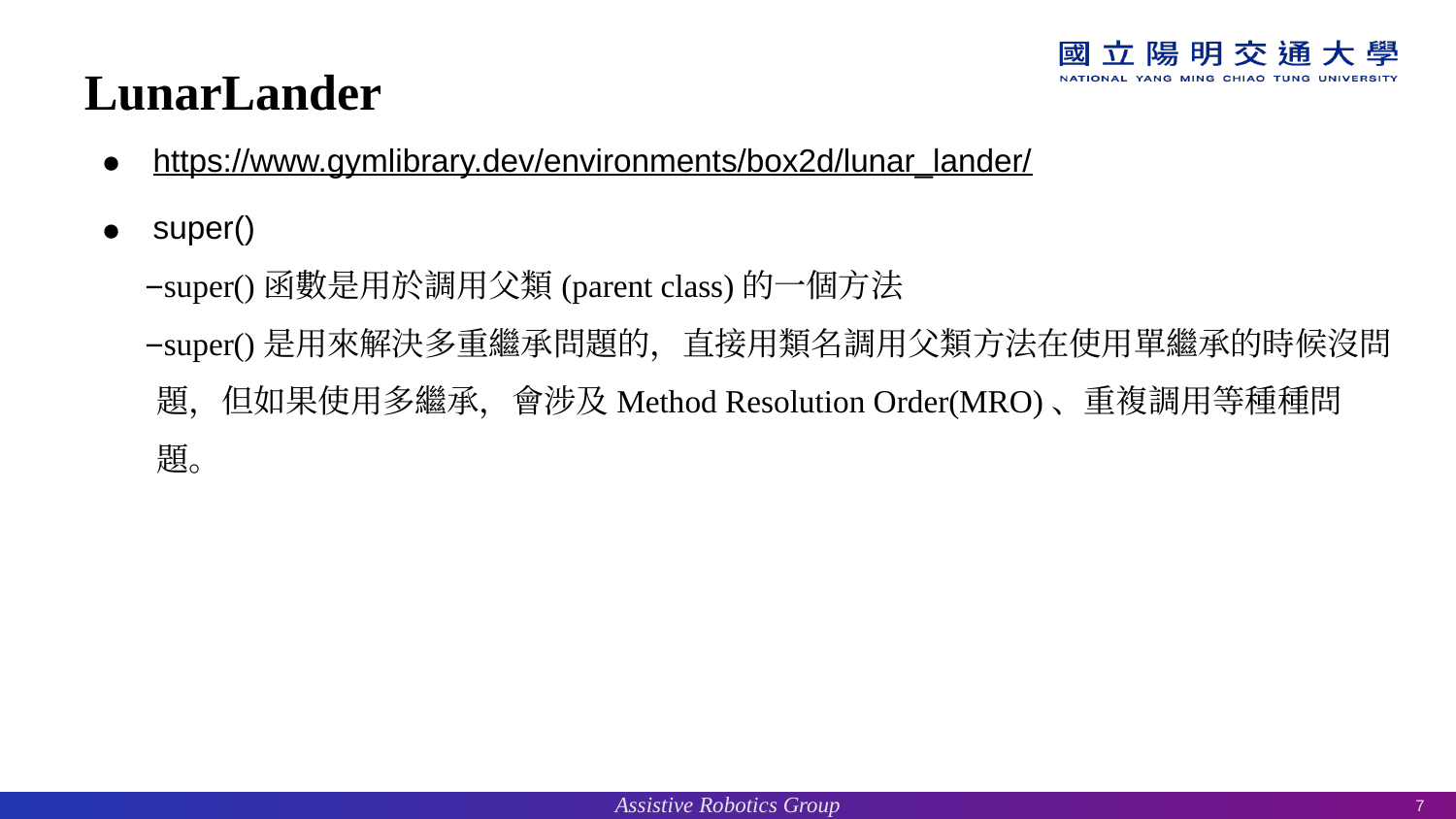

LunarLander
https://www.gymlibrary.dev/environments/box2d/lunar_lander/
super()
super()函數是用於調用父類(parent class)的一個方法
super()是用來解決多重繼承問題的，直接用類名調用父類方法在使用單繼承的時候沒問題，但如果使用多繼承，會涉及Method Resolution Order(MRO)、重複調用等種種問題。